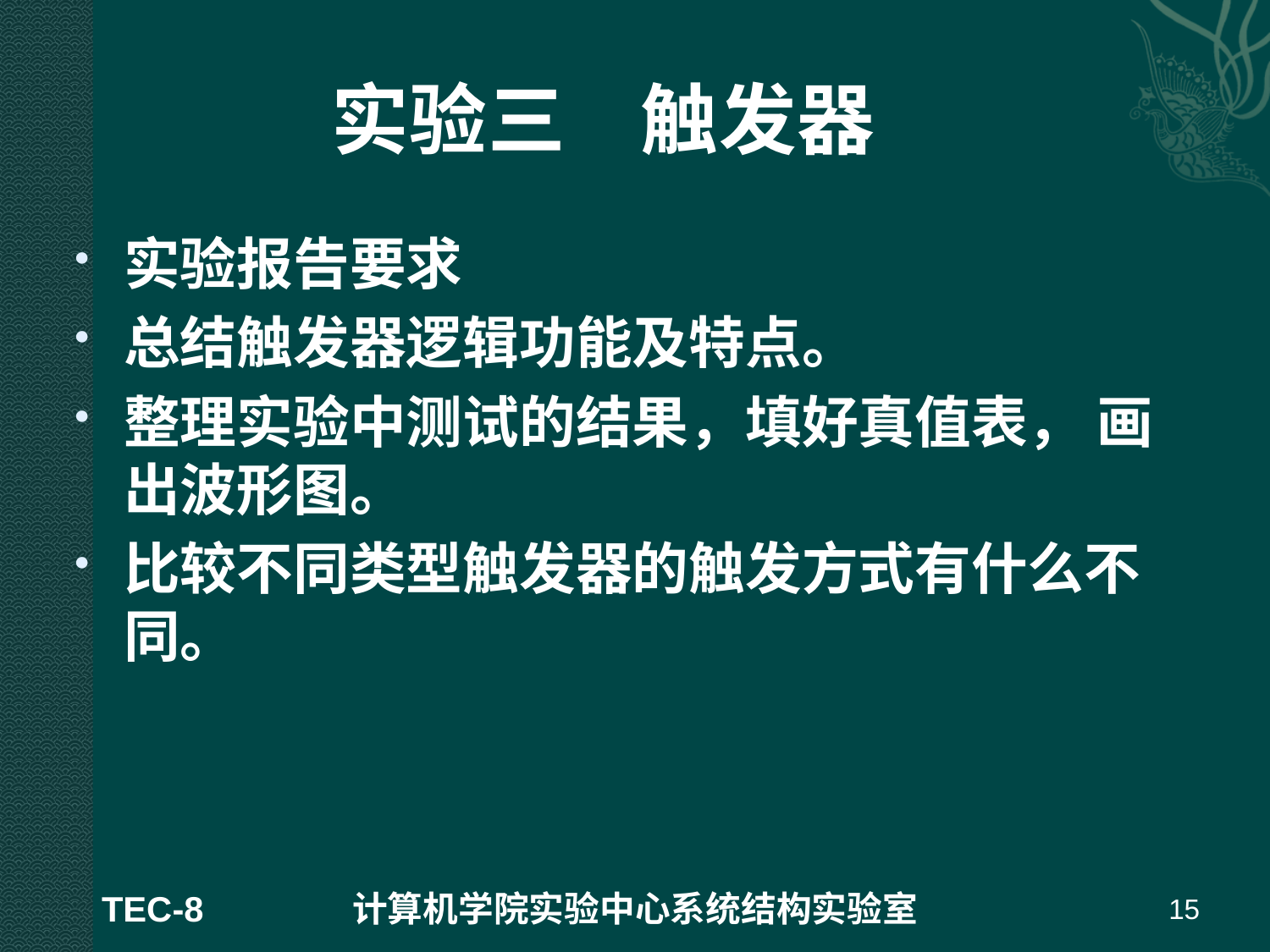

# 实验三    触发器
实验报告要求
总结触发器逻辑功能及特点。
整理实验中测试的结果，填好真值表， 画出波形图。
比较不同类型触发器的触发方式有什么不同。
TEC-8
计算机学院实验中心系统结构实验室
15